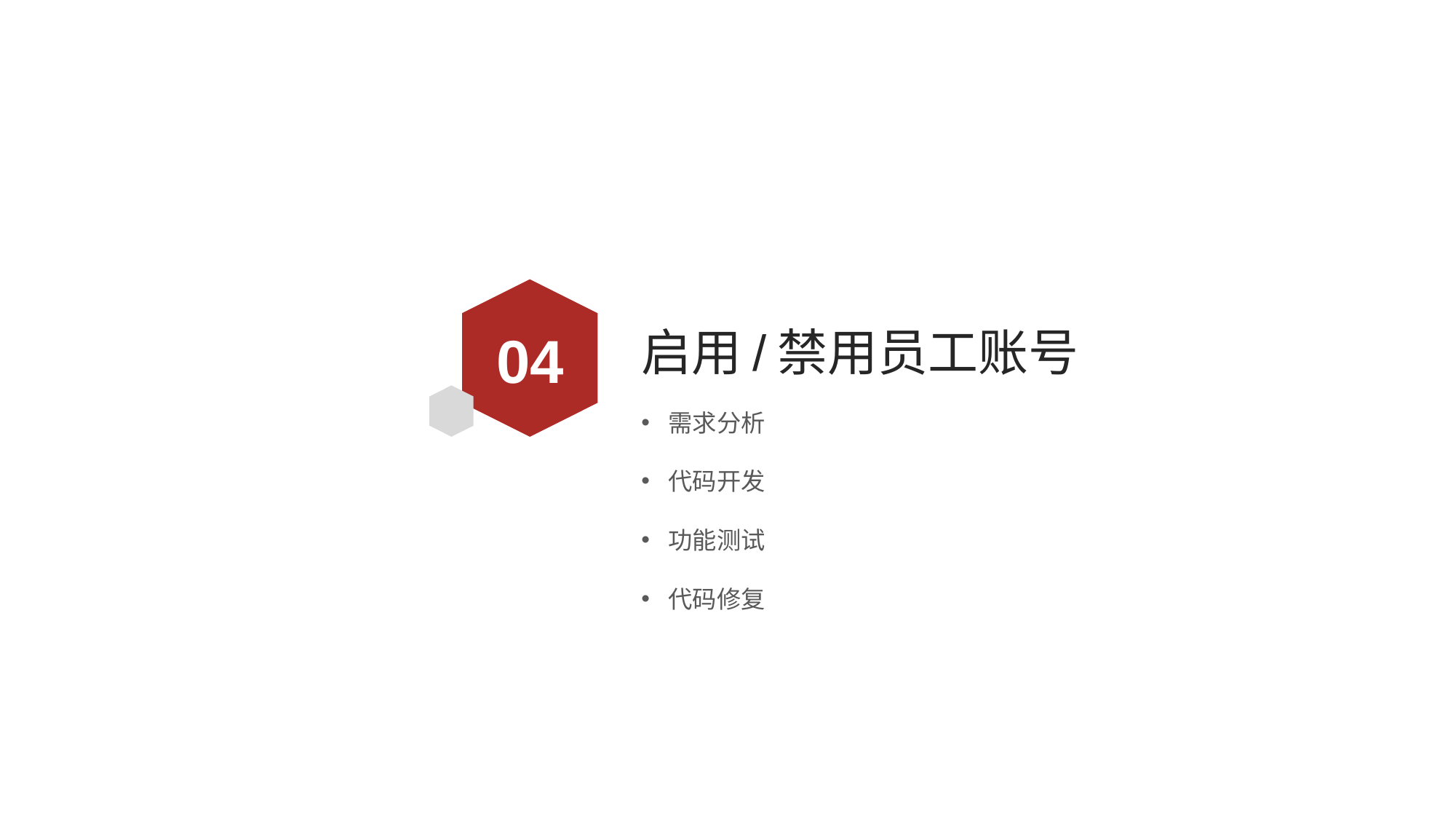

04
# 启用/禁用员工账号
需求分析
代码开发
功能测试
代码修复